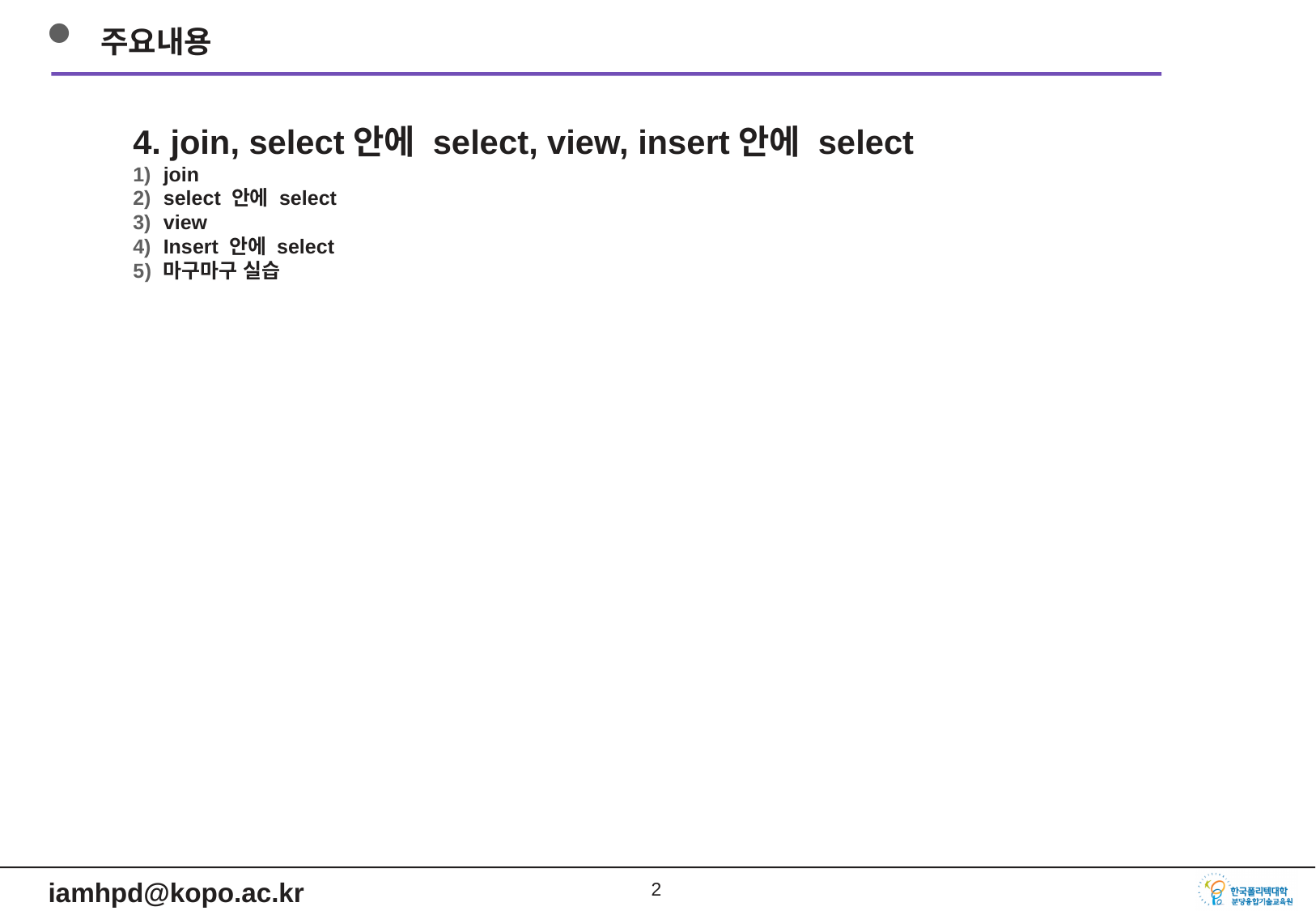

주요내용
4. join, select안에 select, view, insert안에 select
join
select 안에 select
view
Insert 안에 select
마구마구 실습

2